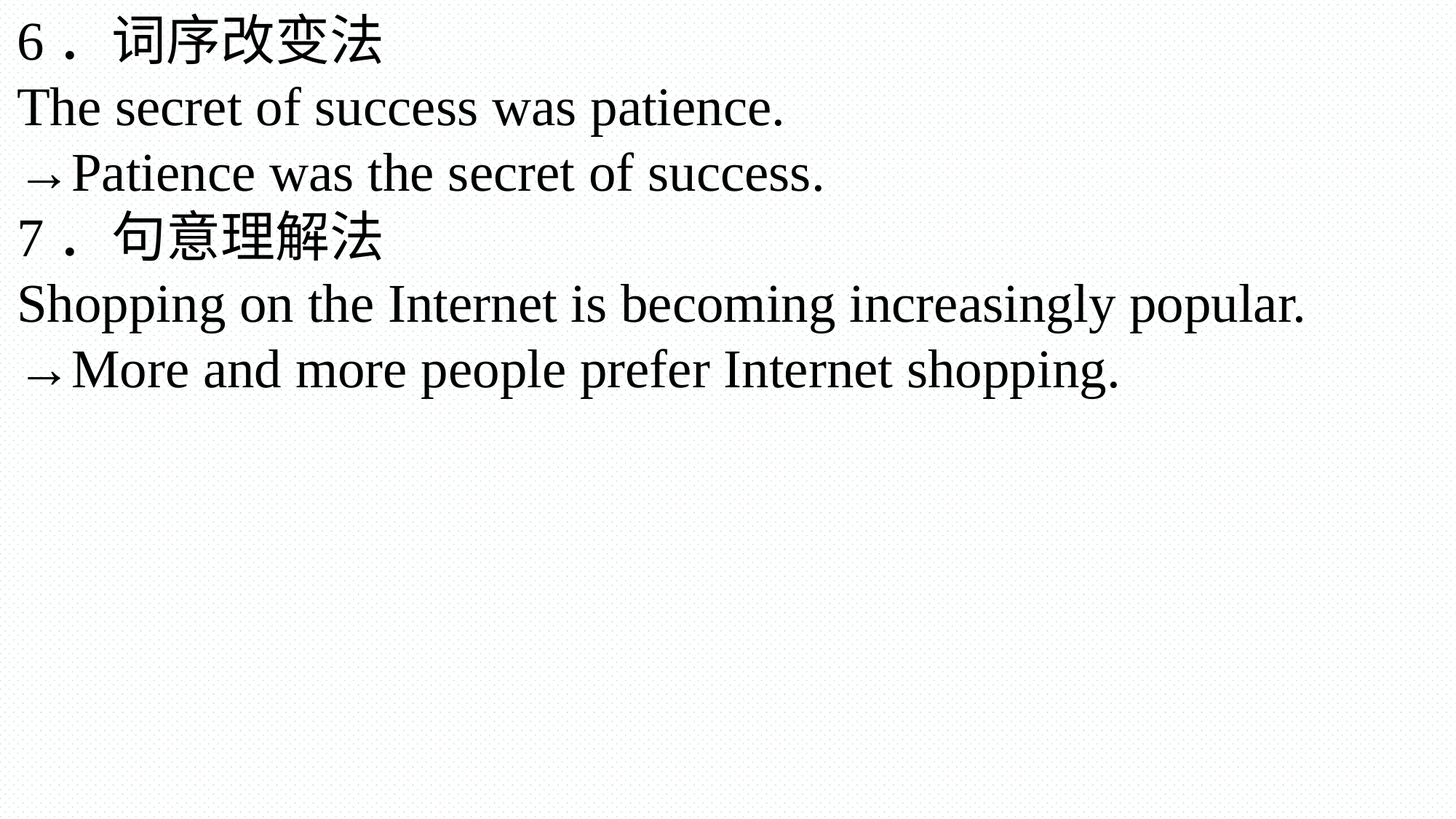

6．词序改变法
The secret of success was patience.
→Patience was the secret of success.
7．句意理解法
Shopping on the Internet is becoming increasingly popular.
→More and more people prefer Internet shopping.